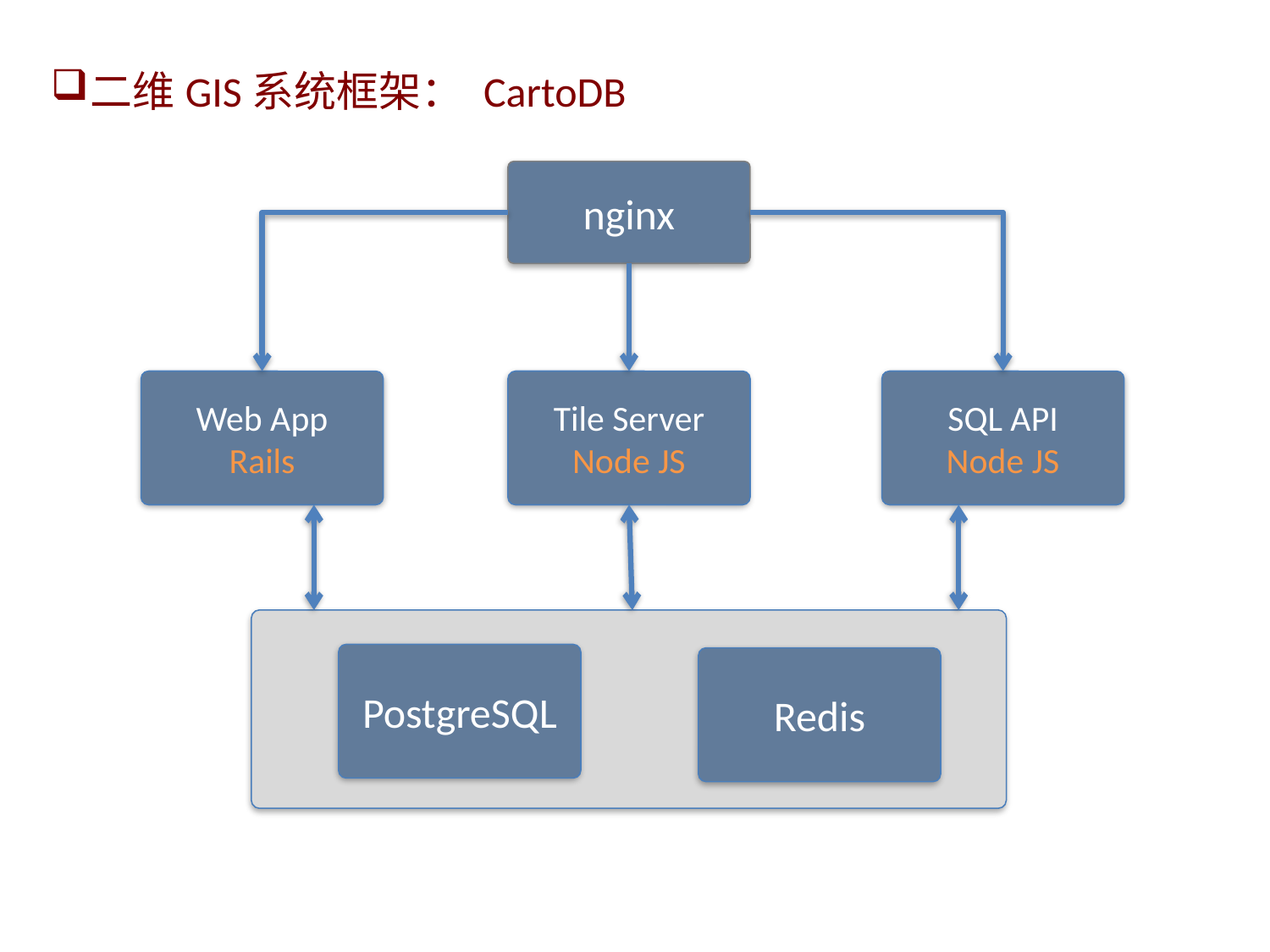

二维GIS系统框架： CartoDB
nginx
Web App
Rails
Tile Server
Node JS
SQL API
Node JS

PostgreSQL
Redis